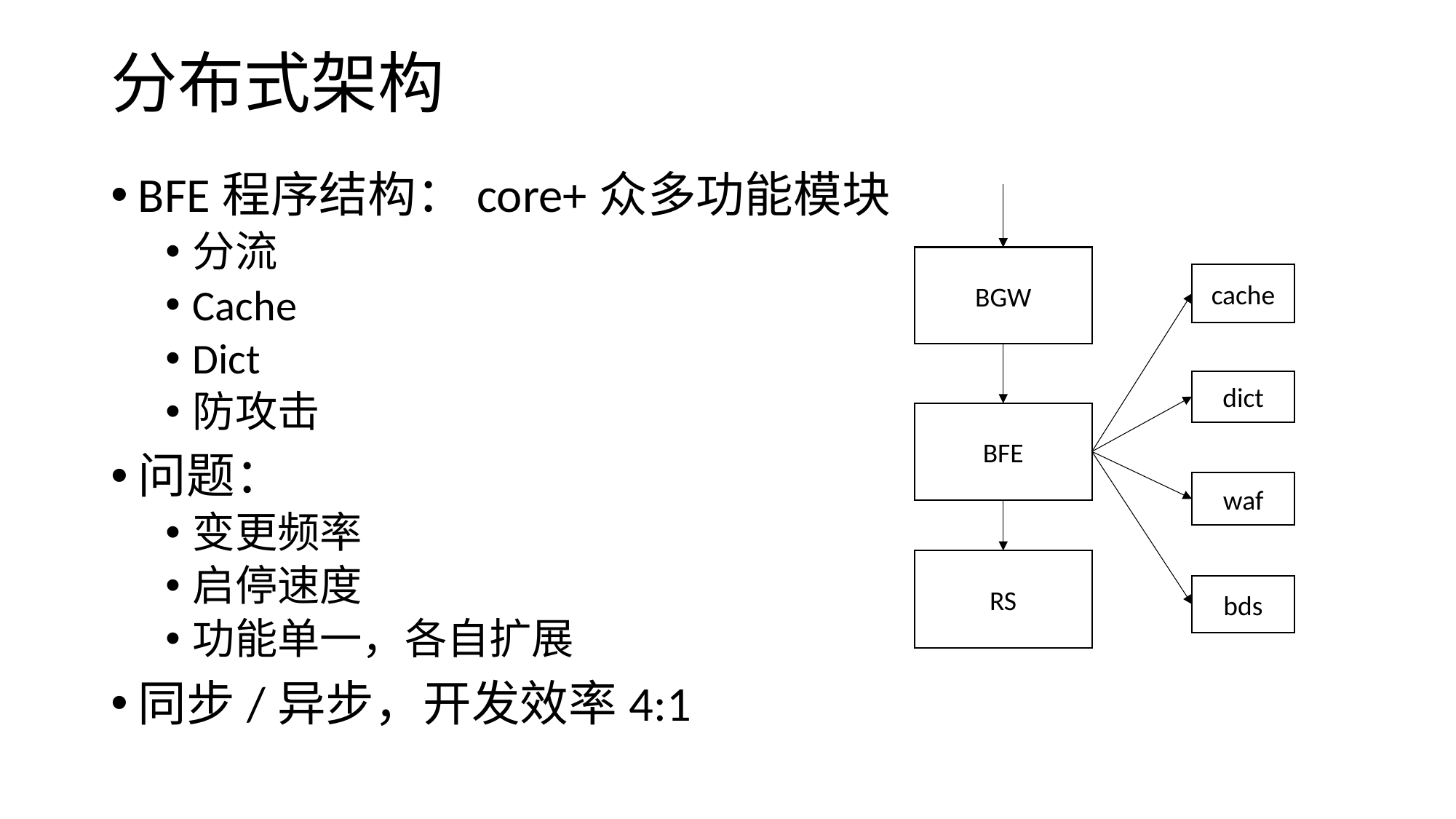

# 分布式架构
BFE程序结构：core+众多功能模块
分流
Cache
Dict
防攻击
问题：
变更频率
启停速度
功能单一，各自扩展
同步/异步，开发效率4:1
BGW
cache
dict
BFE
waf
RS
bds